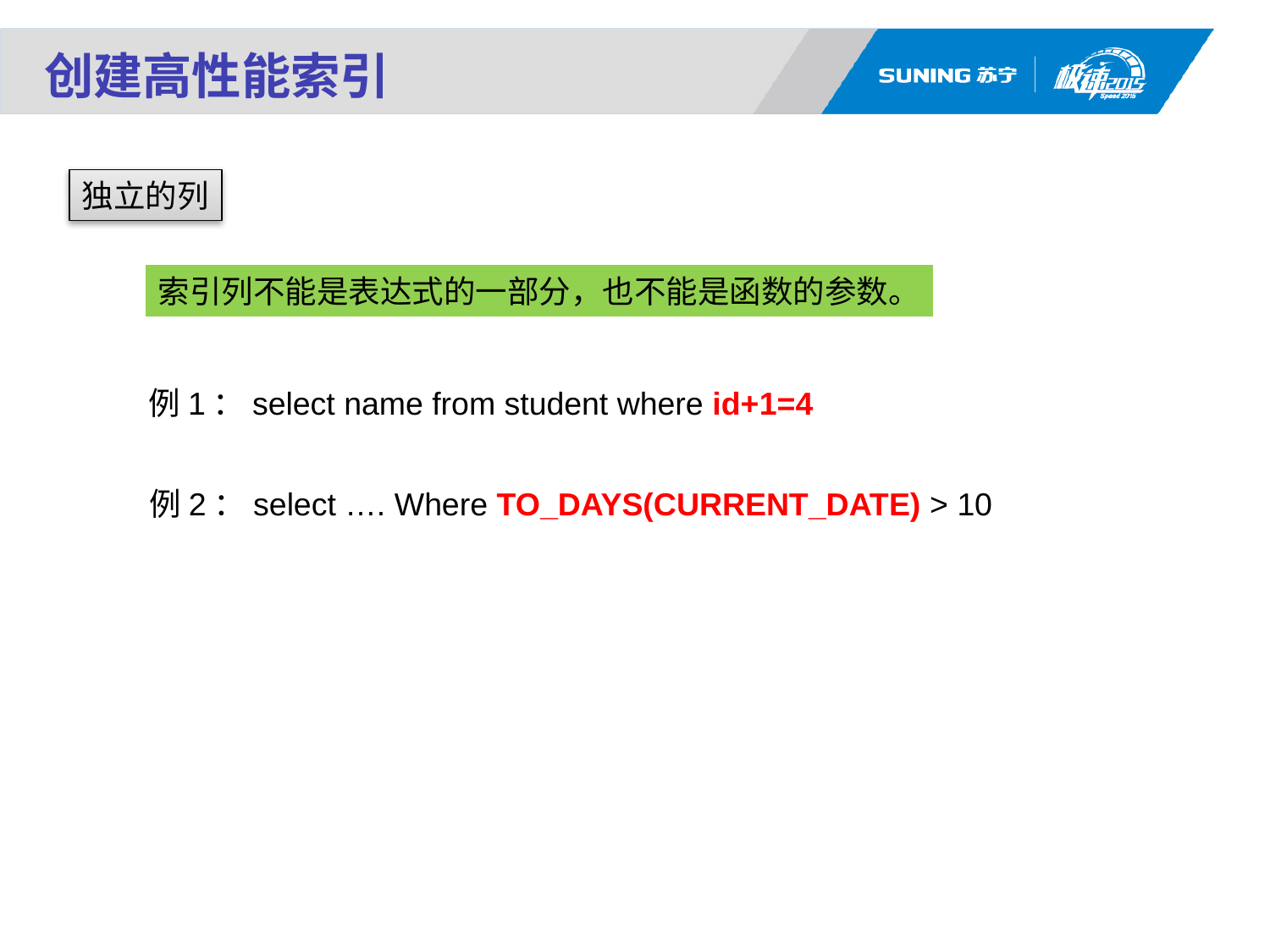

创建高性能索引
独立的列
索引列不能是表达式的一部分，也不能是函数的参数。
例1：select name from student where id+1=4
例2：select …. Where TO_DAYS(CURRENT_DATE) > 10